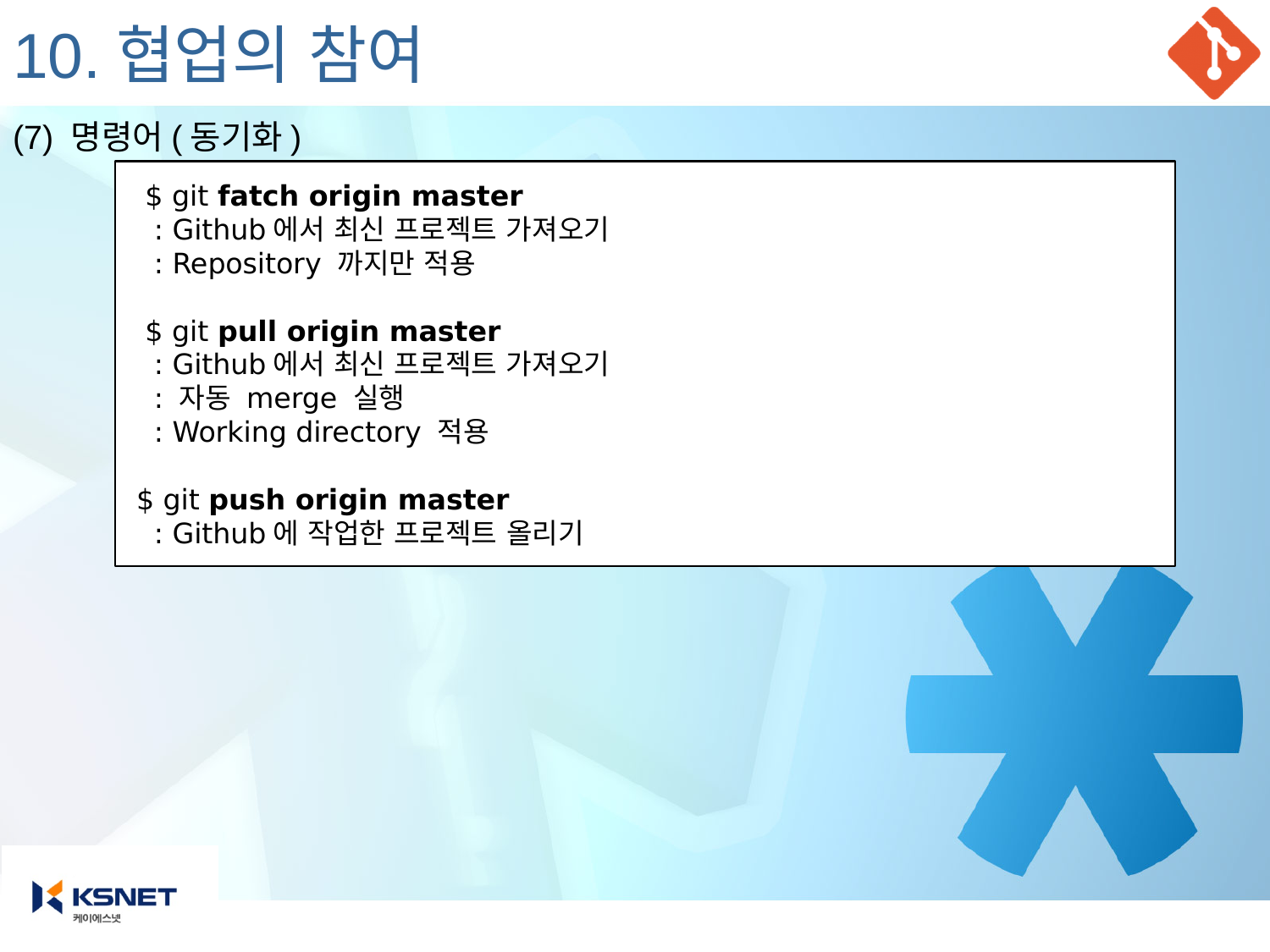

# 10.협업의 참여
(7) 명령어(동기화)

  $ git fatch origin master
   : Github에서 최신 프로젝트 가져오기
   : Repository 까지만 적용

  $ git pull origin master
   : Github에서 최신 프로젝트 가져오기
   : 자동 merge 실행
   : Working directory 적용

 $ git push origin master
   : Github에 작업한 프로젝트 올리기